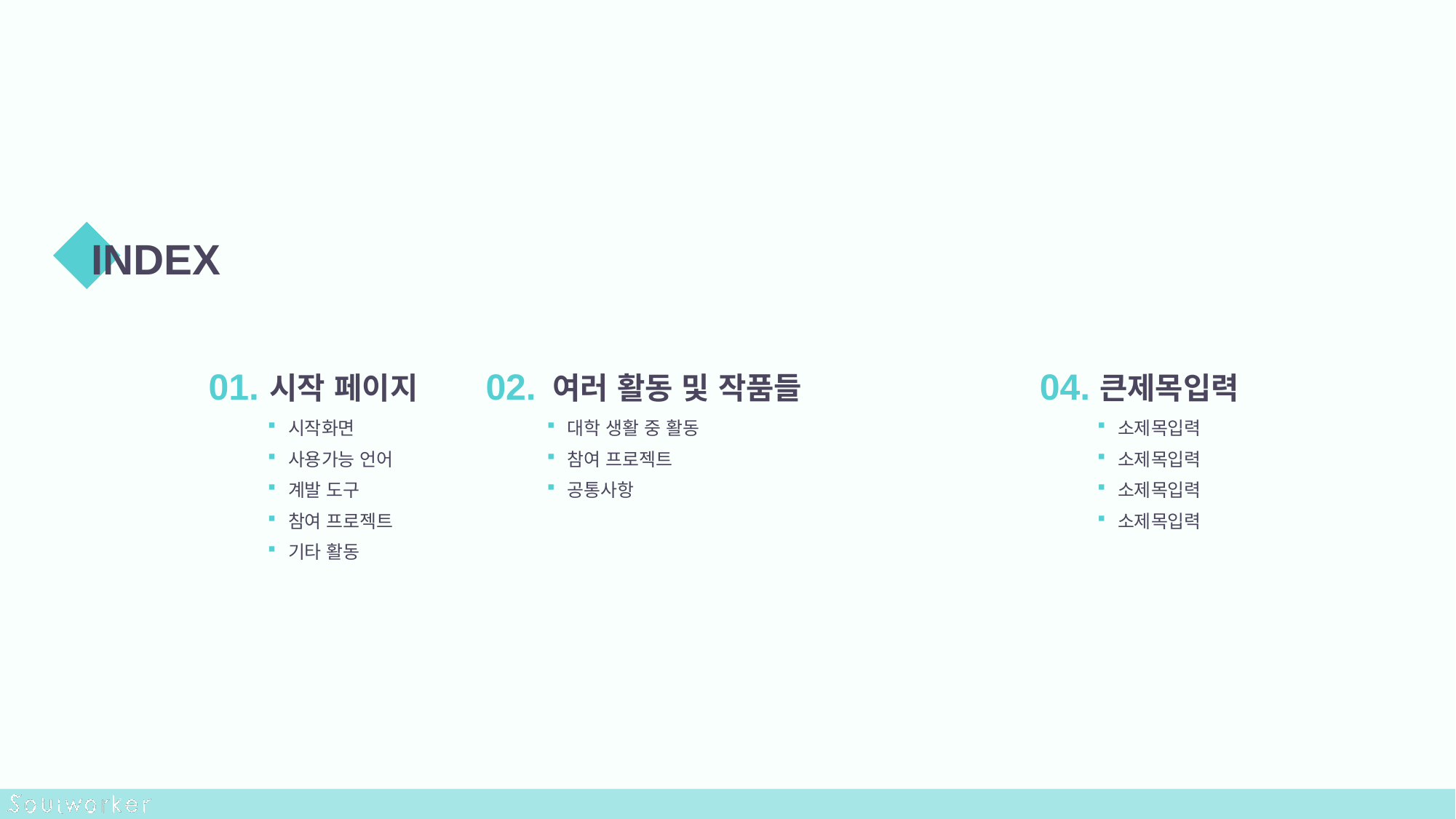

INDEX
01.
02.
04.
시작 페이지
여러 활동 및 작품들
큰제목입력
시작화면
사용가능 언어
계발 도구
참여 프로젝트
기타 활동
대학 생활 중 활동
참여 프로젝트
공통사항
소제목입력
소제목입력
소제목입력
소제목입력